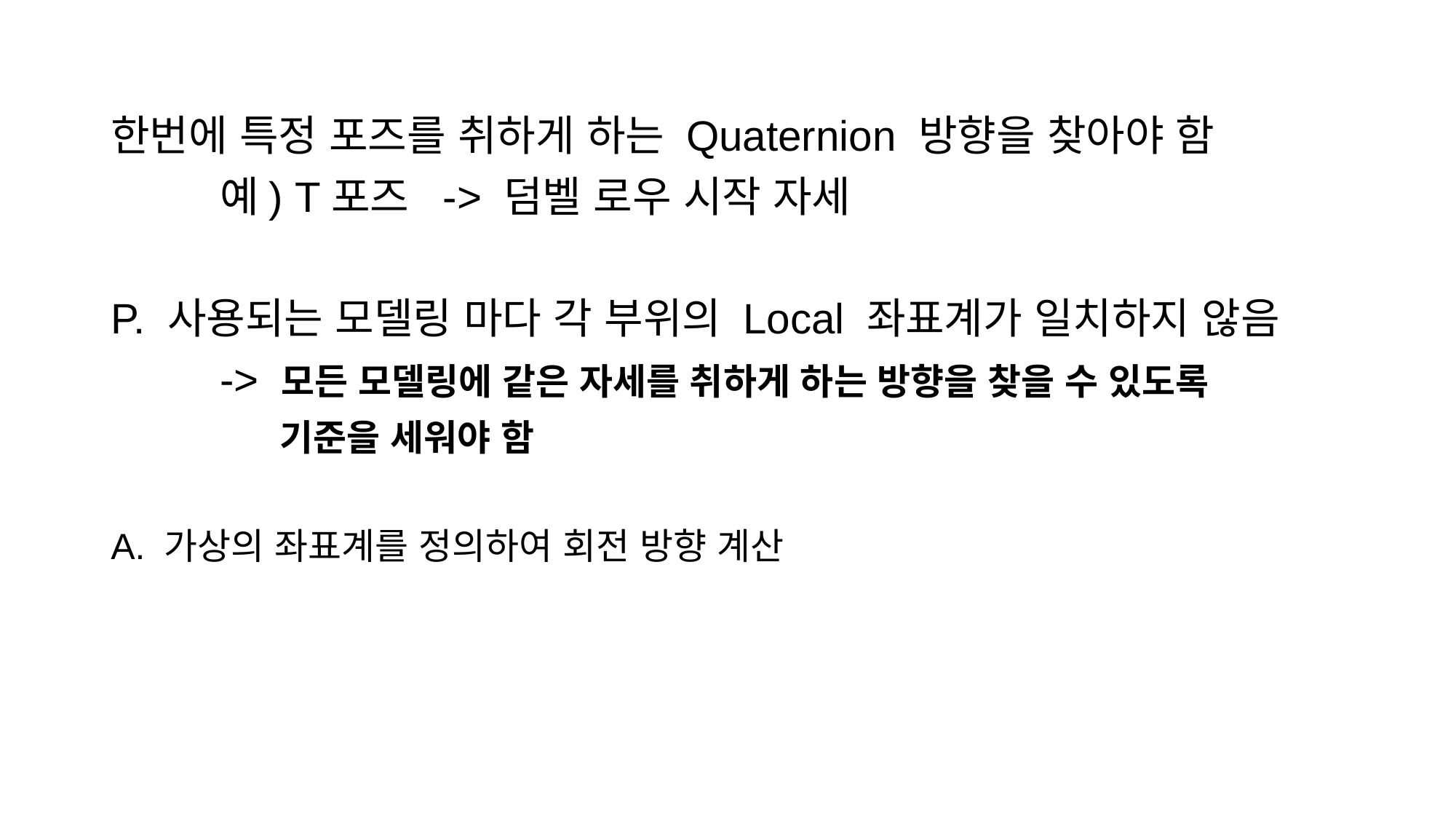

한번에 특정 포즈를 취하게 하는 Quaternion 방향을 찾아야 함
	예) T포즈  -> 덤벨 로우 시작 자세

P. 사용되는 모델링 마다 각 부위의 Local 좌표계가 일치하지 않음
	-> 모든 모델링에 같은 자세를 취하게 하는 방향을 찾을 수 있도록
	     기준을 세워야 함

A. 가상의 좌표계를 정의하여 회전 방향 계산